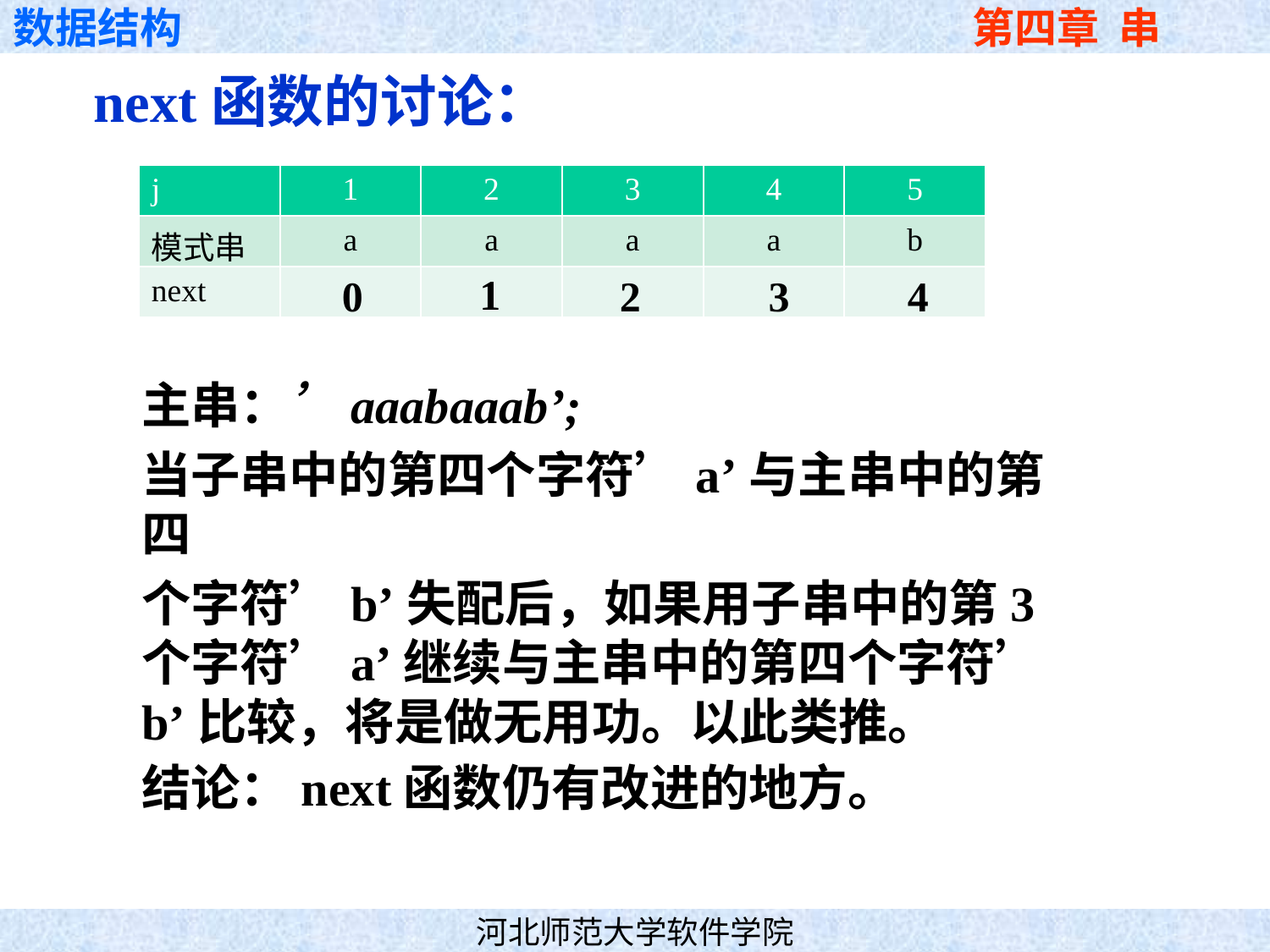

next函数的讨论：
| j | 1 | 2 | 3 | 4 | 5 |
| --- | --- | --- | --- | --- | --- |
| 模式串 | a | a | a | a | b |
| next |  |  |  |  |  |
1
0
2
3
4
主串：’aaabaaab’;
当子串中的第四个字符’a’与主串中的第四
个字符’b’失配后，如果用子串中的第3个字符’a’继续与主串中的第四个字符’b’比较，将是做无用功。以此类推。
结论：next函数仍有改进的地方。